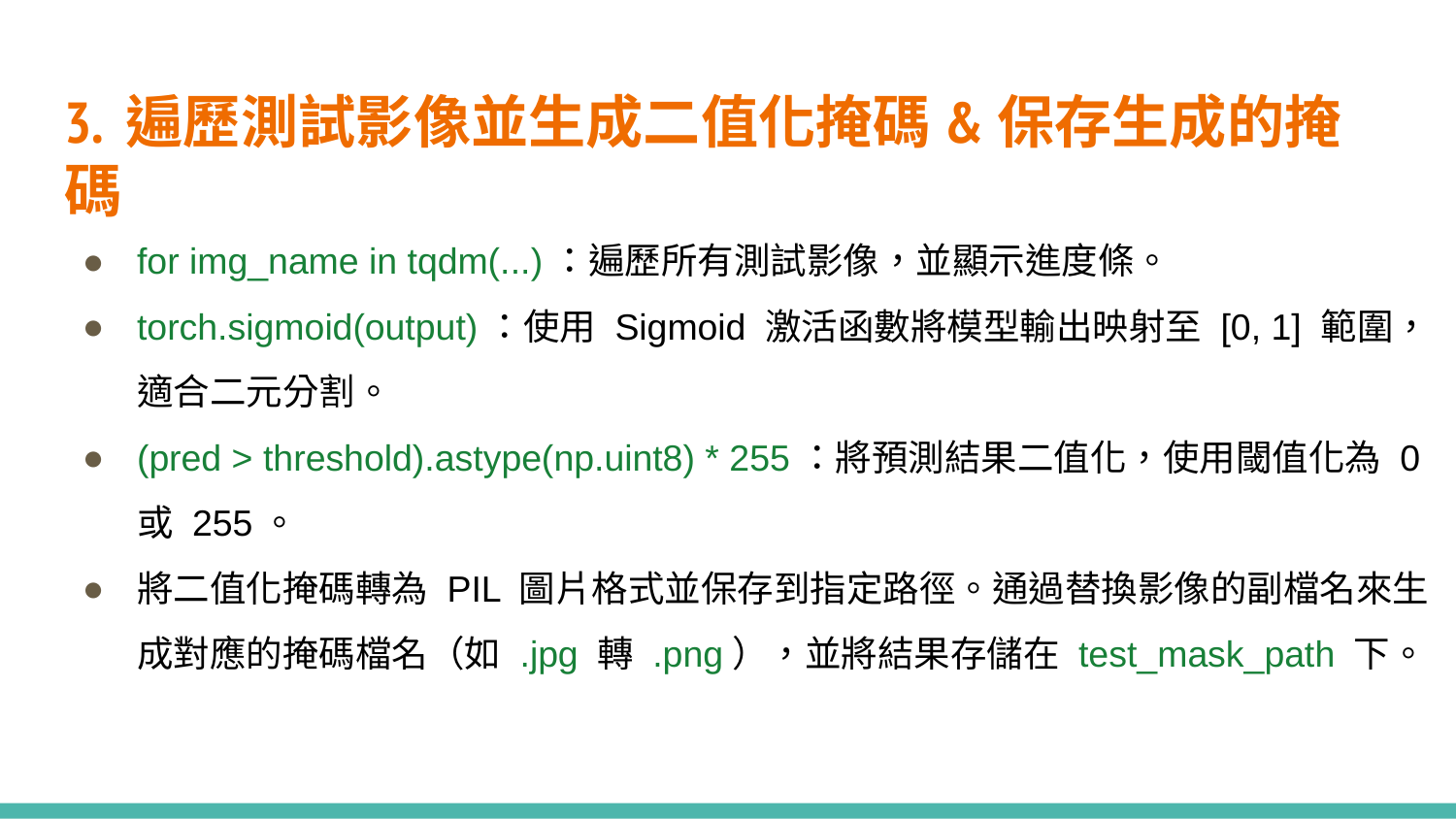

# 3. 遍歷測試影像並生成二值化掩碼&保存生成的掩碼

for img_name in tqdm(...)：遍歷所有測試影像，並顯示進度條。
torch.sigmoid(output)：使用 Sigmoid 激活函數將模型輸出映射至 [0, 1] 範圍，適合二元分割。
(pred > threshold).astype(np.uint8) * 255：將預測結果二值化，使用閾值化為 0 或 255。
將二值化掩碼轉為 PIL 圖片格式並保存到指定路徑。通過替換影像的副檔名來生成對應的掩碼檔名（如 .jpg 轉 .png），並將結果存儲在 test_mask_path 下。